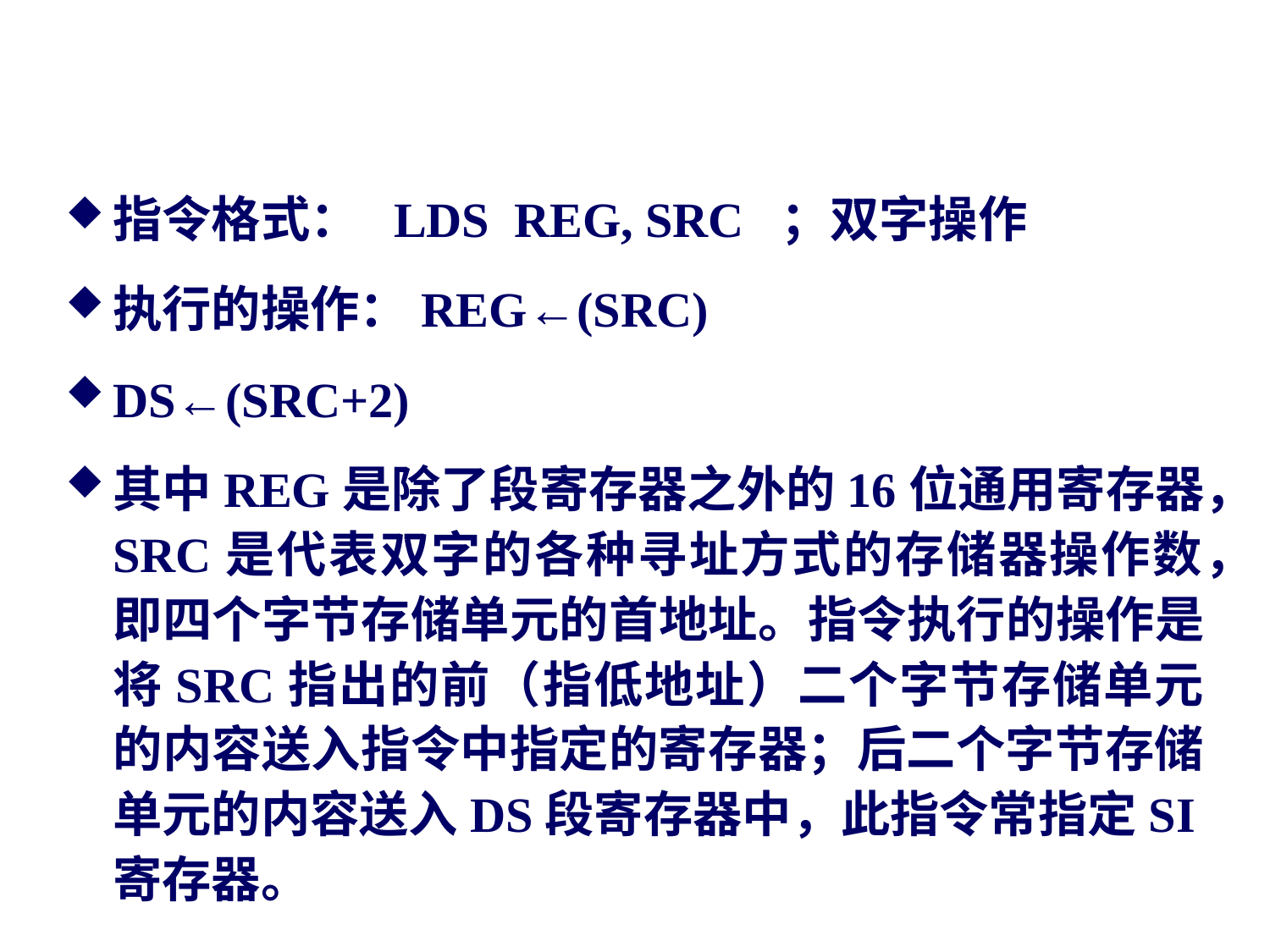

#
指令格式：  LDS  REG, SRC  ；双字操作
执行的操作：REG←(SRC)
DS←(SRC+2)
其中REG是除了段寄存器之外的16位通用寄存器，SRC是代表双字的各种寻址方式的存储器操作数，即四个字节存储单元的首地址。指令执行的操作是将SRC指出的前（指低地址）二个字节存储单元的内容送入指令中指定的寄存器；后二个字节存储单元的内容送入DS段寄存器中，此指令常指定SI寄存器。